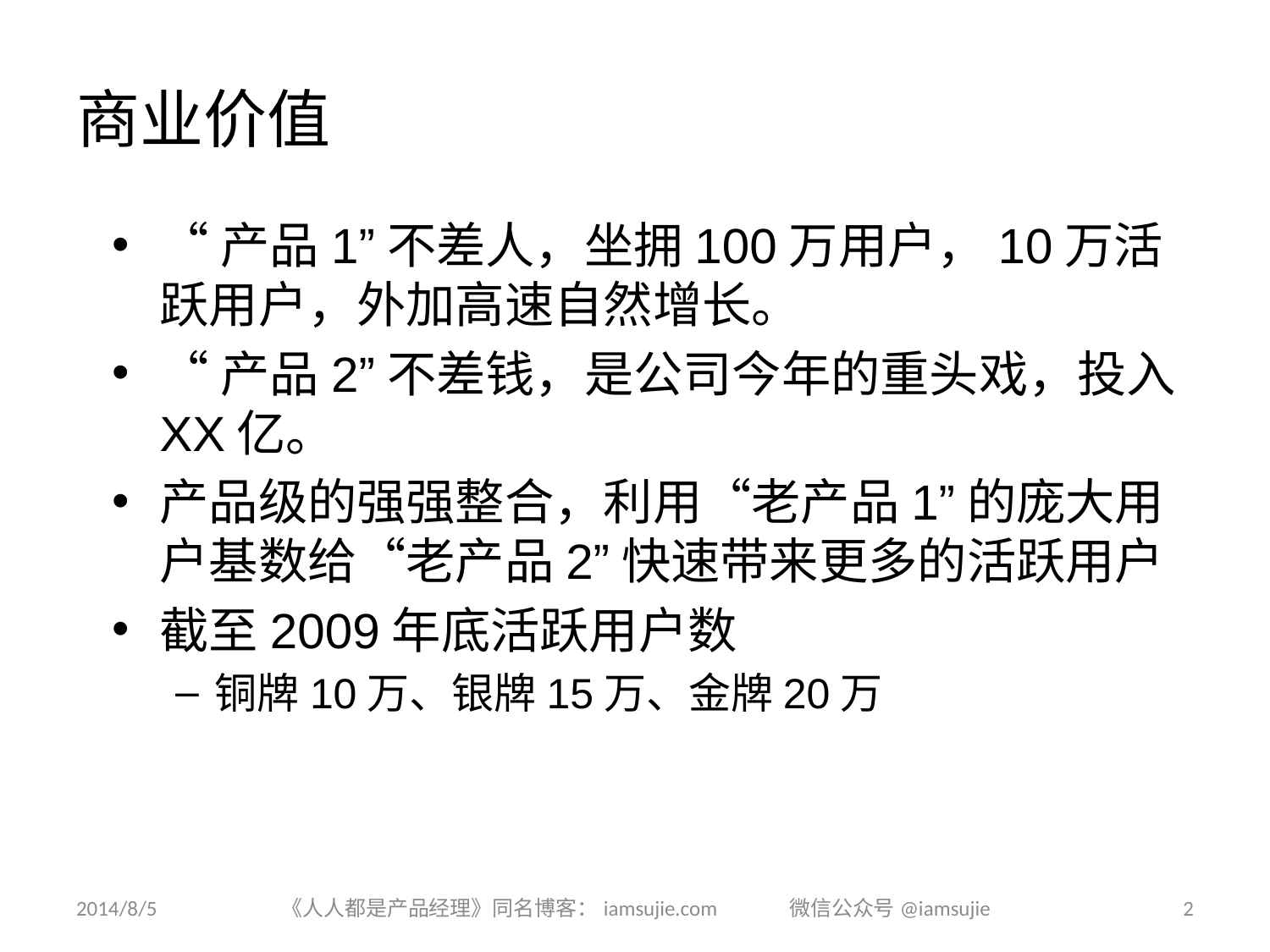

# 商业价值
“产品1”不差人，坐拥100万用户，10万活跃用户，外加高速自然增长。
“产品2”不差钱，是公司今年的重头戏，投入XX亿。
产品级的强强整合，利用“老产品1”的庞大用户基数给“老产品2”快速带来更多的活跃用户
截至2009年底活跃用户数
铜牌10万、银牌15万、金牌20万
2014/8/5
《人人都是产品经理》同名博客：iamsujie.com 	微信公众号@iamsujie
2